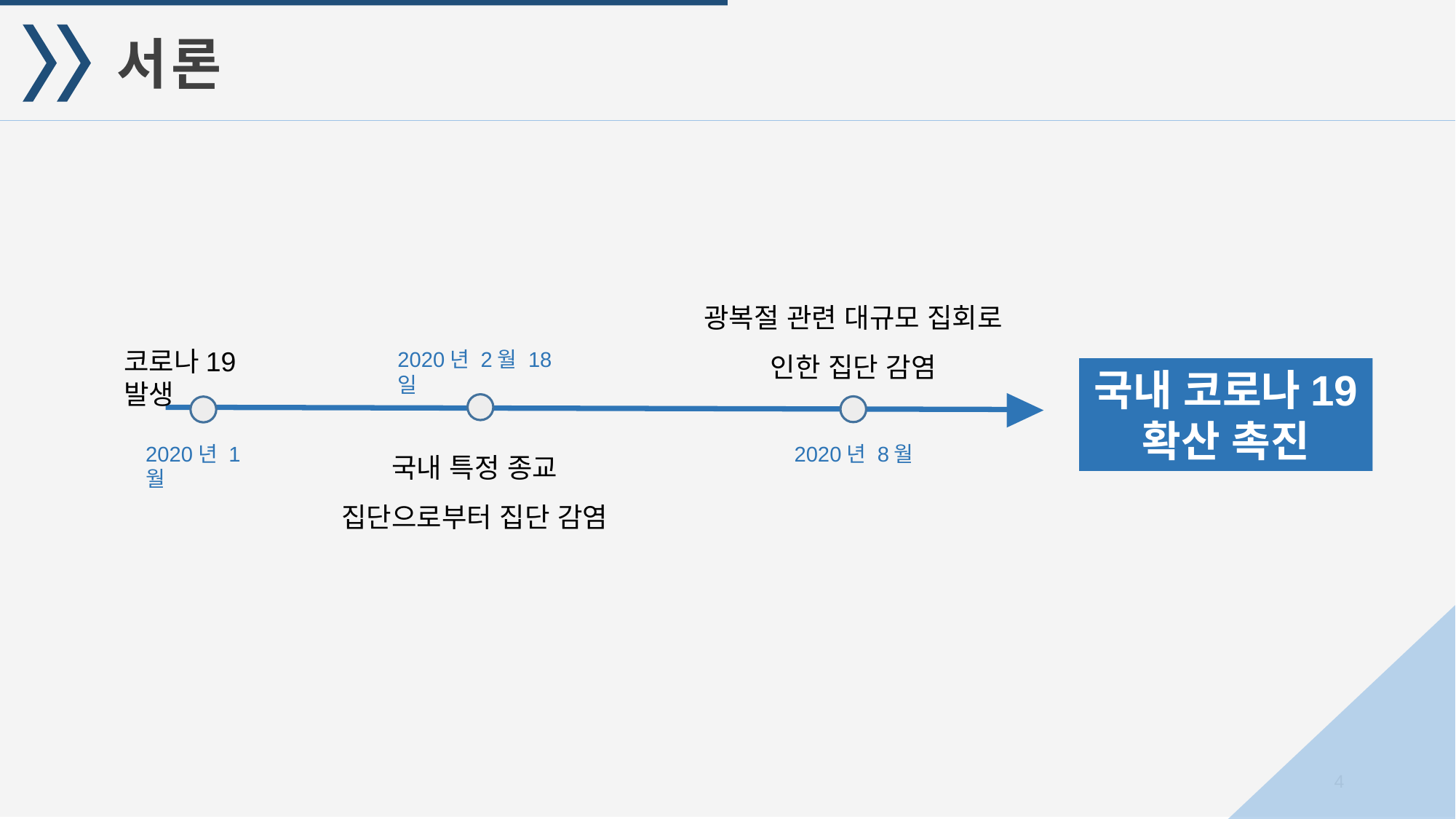

서론

광복절 관련 대규모 집회로 인한 집단 감염
코로나19 발생
2020년 2월 18일
국내 코로나19
확산 촉진

국내 특정 종교 집단으로부터 집단 감염
2020년 1월
2020년 8월

4